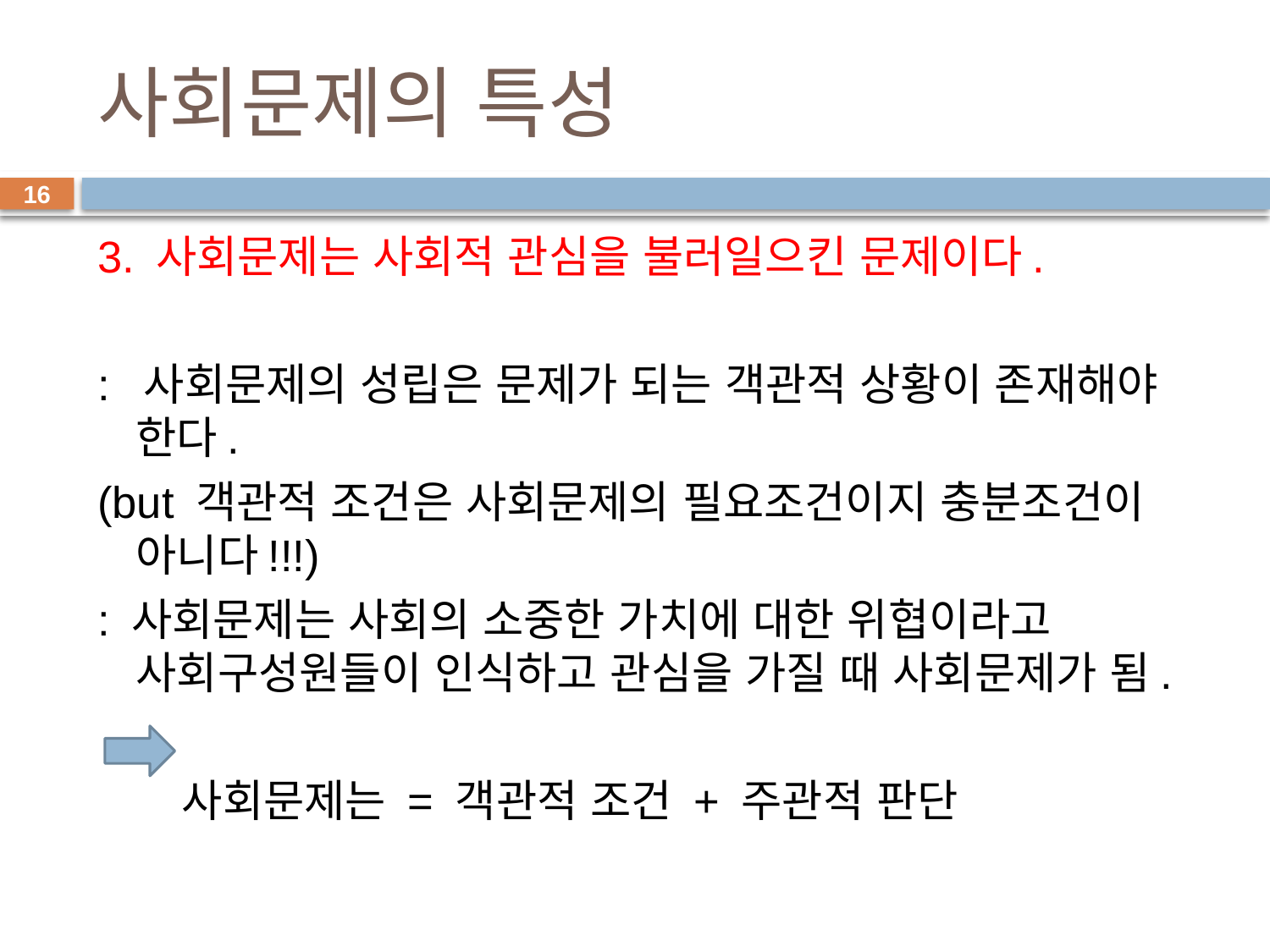

# 사회문제의 특성
16
3. 사회문제는 사회적 관심을 불러일으킨 문제이다.

:  사회문제의 성립은 문제가 되는 객관적 상황이 존재해야 한다.
(but 객관적 조건은 사회문제의 필요조건이지 충분조건이 아니다!!!)
: 사회문제는 사회의 소중한 가치에 대한 위협이라고 사회구성원들이 인식하고 관심을 가질 때 사회문제가 됨.

      사회문제는 = 객관적 조건 + 주관적 판단